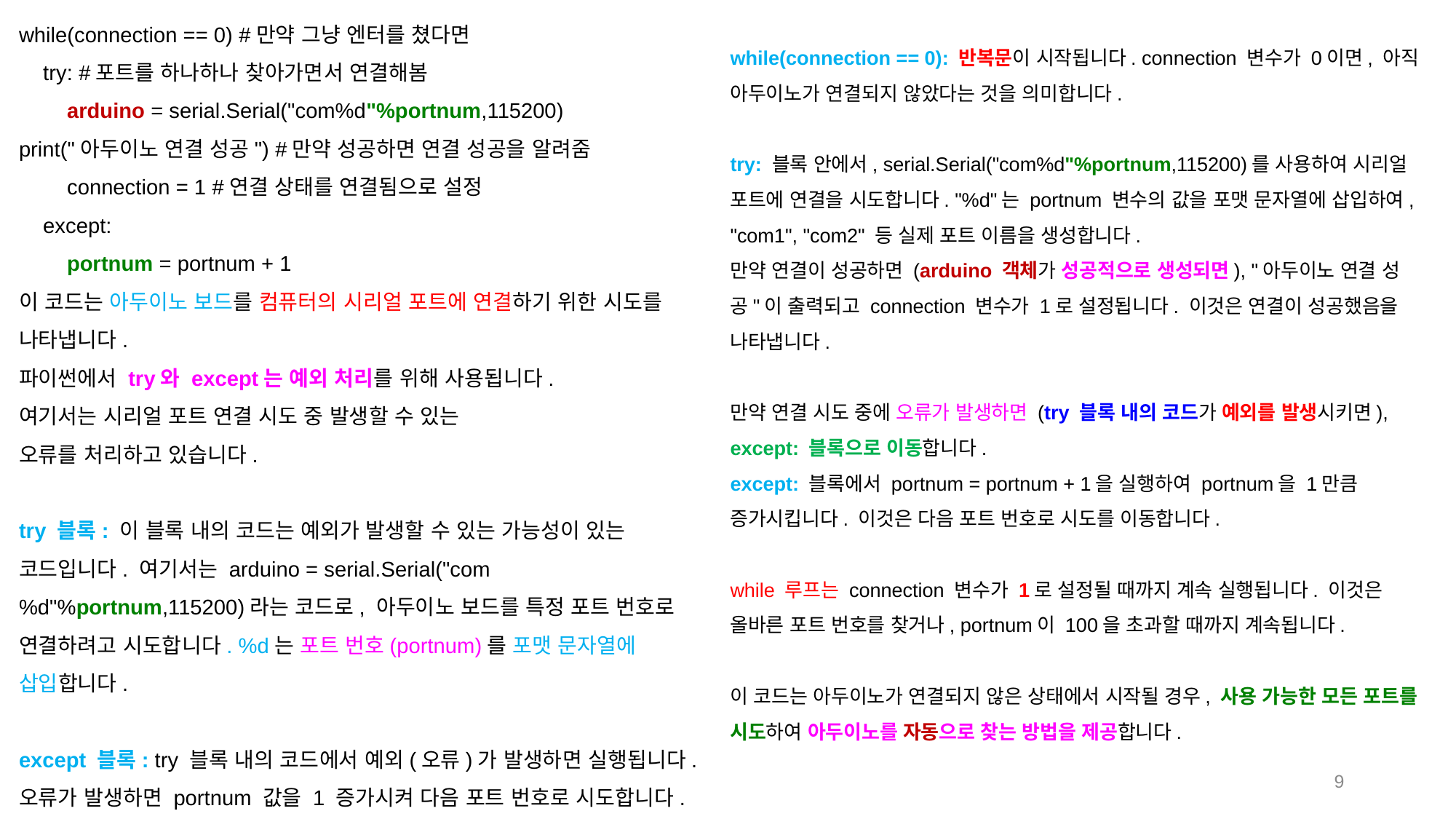

while(connection == 0) #만약 그냥 엔터를 쳤다면
    try: #포트를 하나하나 찾아가면서 연결해봄
        arduino = serial.Serial("com%d"%portnum,115200)	           print("아두이노 연결 성공") #만약 성공하면 연결 성공을 알려줌
        connection = 1 #연결 상태를 연결됨으로 설정
    except:
        portnum = portnum + 1
이 코드는 아두이노 보드를 컴퓨터의 시리얼 포트에 연결하기 위한 시도를 나타냅니다.
파이썬에서 try와 except는 예외 처리를 위해 사용됩니다.
여기서는 시리얼 포트 연결 시도 중 발생할 수 있는
오류를 처리하고 있습니다.

try 블록: 이 블록 내의 코드는 예외가 발생할 수 있는 가능성이 있는 코드입니다. 여기서는 arduino = serial.Serial("com%d"%portnum,115200)라는 코드로, 아두이노 보드를 특정 포트 번호로 연결하려고 시도합니다. %d는 포트 번호(portnum)를 포맷 문자열에 삽입합니다.

except 블록: try 블록 내의 코드에서 예외(오류)가 발생하면 실행됩니다. 오류가 발생하면 portnum 값을 1 증가시켜 다음 포트 번호로 시도합니다.

while(connection == 0): 반복문이 시작됩니다. connection 변수가 0이면, 아직 아두이노가 연결되지 않았다는 것을 의미합니다.

try: 블록 안에서, serial.Serial("com%d"%portnum,115200)를 사용하여 시리얼 포트에 연결을 시도합니다. "%d"는 portnum 변수의 값을 포맷 문자열에 삽입하여, "com1", "com2" 등 실제 포트 이름을 생성합니다.
만약 연결이 성공하면 (arduino 객체가 성공적으로 생성되면), "아두이노 연결 성공"이 출력되고 connection 변수가 1로 설정됩니다. 이것은 연결이 성공했음을 나타냅니다.

만약 연결 시도 중에 오류가 발생하면 (try 블록 내의 코드가 예외를 발생시키면), except: 블록으로 이동합니다.
except: 블록에서 portnum = portnum + 1을 실행하여 portnum을 1만큼 증가시킵니다. 이것은 다음 포트 번호로 시도를 이동합니다.

while 루프는 connection 변수가 1로 설정될 때까지 계속 실행됩니다. 이것은 올바른 포트 번호를 찾거나, portnum이 100을 초과할 때까지 계속됩니다.

이 코드는 아두이노가 연결되지 않은 상태에서 시작될 경우, 사용 가능한 모든 포트를 시도하여 아두이노를 자동으로 찾는 방법을 제공합니다.
9